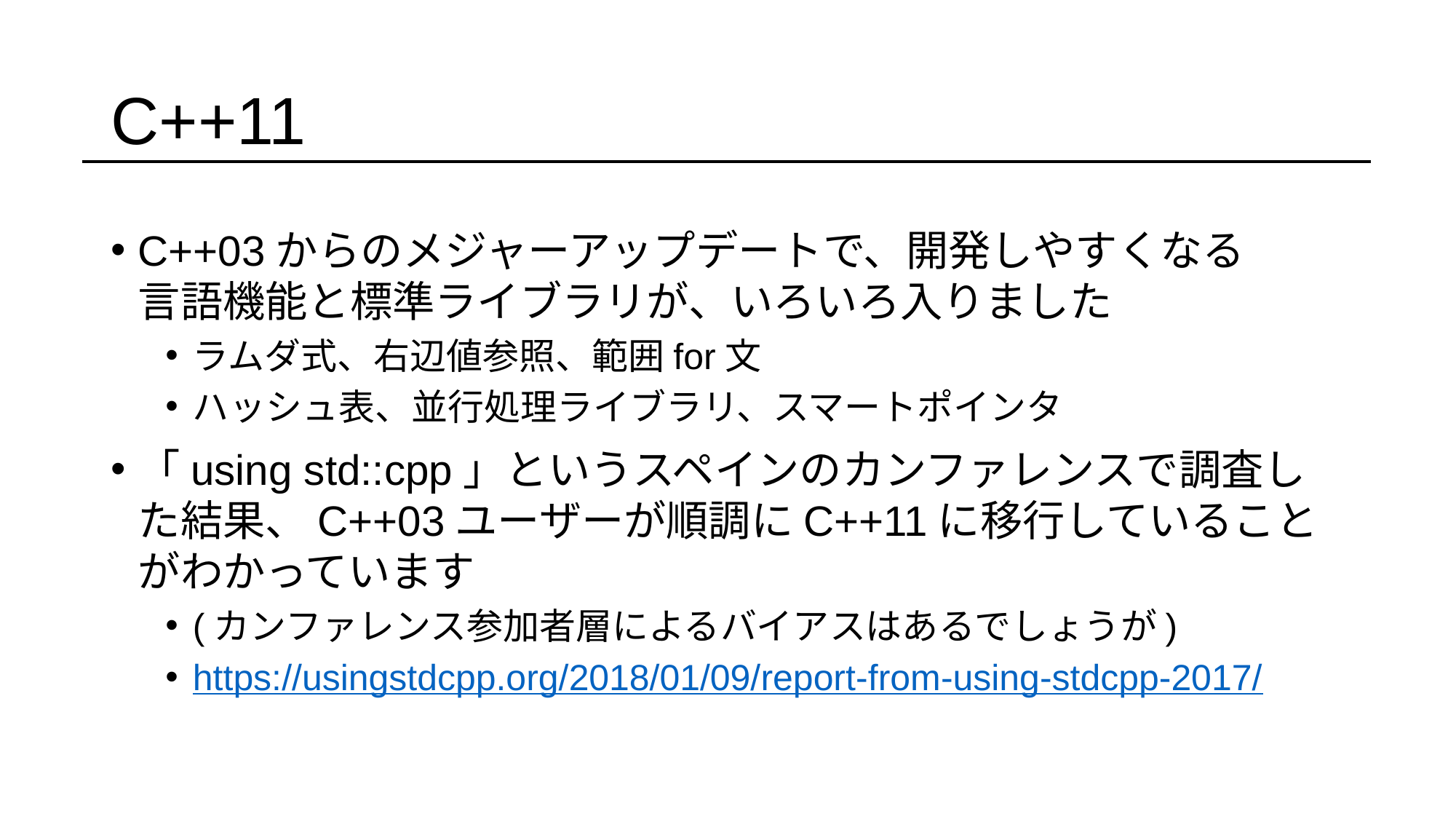

# C++11
C++03からのメジャーアップデートで、開発しやすくなる
言語機能と標準ライブラリが、いろいろ入りました
ラムダ式、右辺値参照、範囲for文
ハッシュ表、並行処理ライブラリ、スマートポインタ
「using std::cpp」というスペインのカンファレンスで調査した結果、C++03ユーザーが順調にC++11に移行していることがわかっています
(カンファレンス参加者層によるバイアスはあるでしょうが)
https://usingstdcpp.org/2018/01/09/report-from-using-stdcpp-2017/